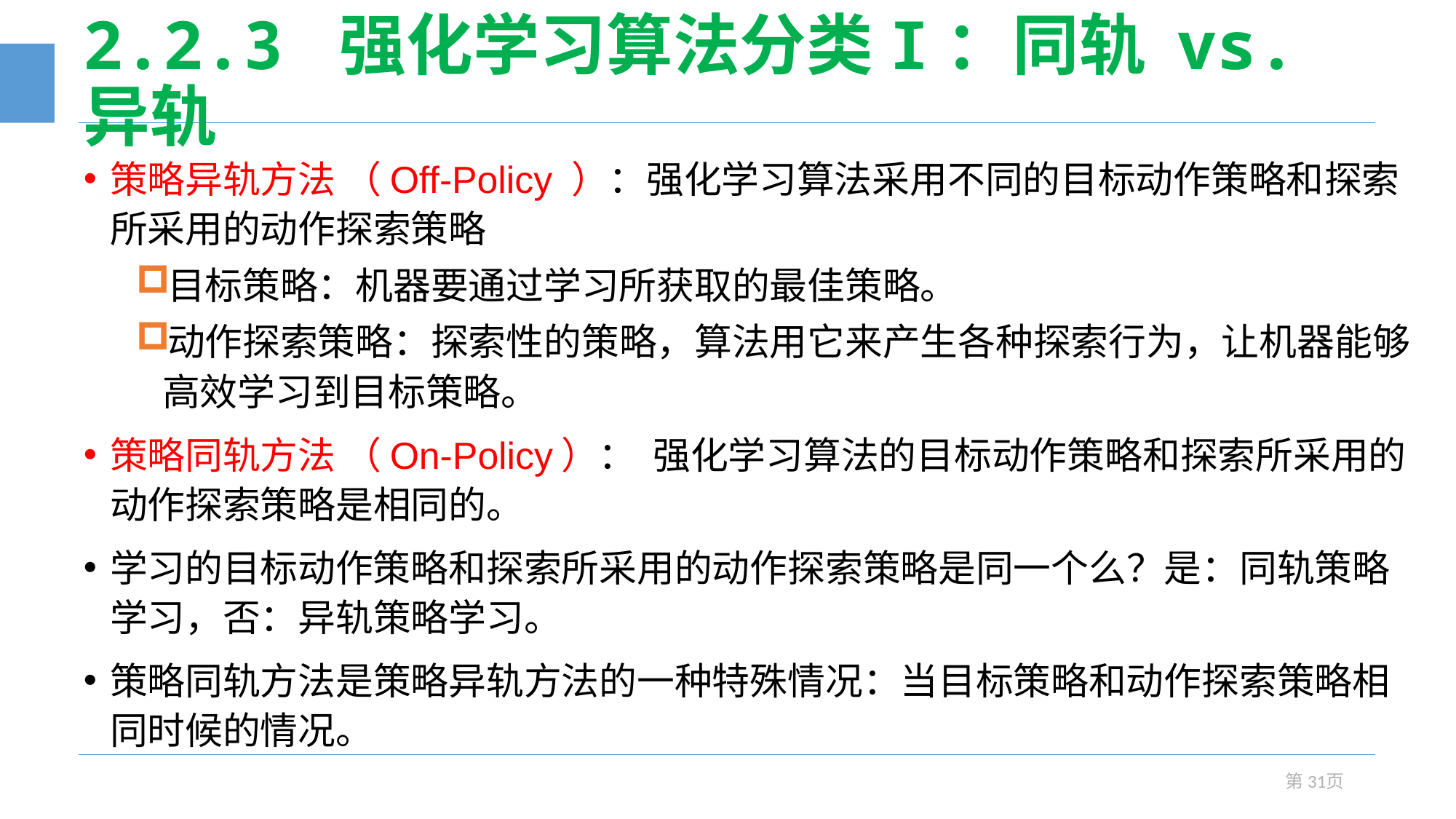

# 2.2.3 强化学习算法分类I：同轨 vs. 异轨
策略异轨方法 （Off-Policy ）：强化学习算法采用不同的目标动作策略和探索所采用的动作探索策略
目标策略：机器要通过学习所获取的最佳策略。
动作探索策略：探索性的策略，算法用它来产生各种探索行为，让机器能够高效学习到目标策略。
策略同轨方法 （On-Policy）：  强化学习算法的目标动作策略和探索所采用的动作探索策略是相同的。
学习的目标动作策略和探索所采用的动作探索策略是同一个么？是：同轨策略学习，否：异轨策略学习。
策略同轨方法是策略异轨方法的一种特殊情况：当目标策略和动作探索策略相同时候的情况。

第31页